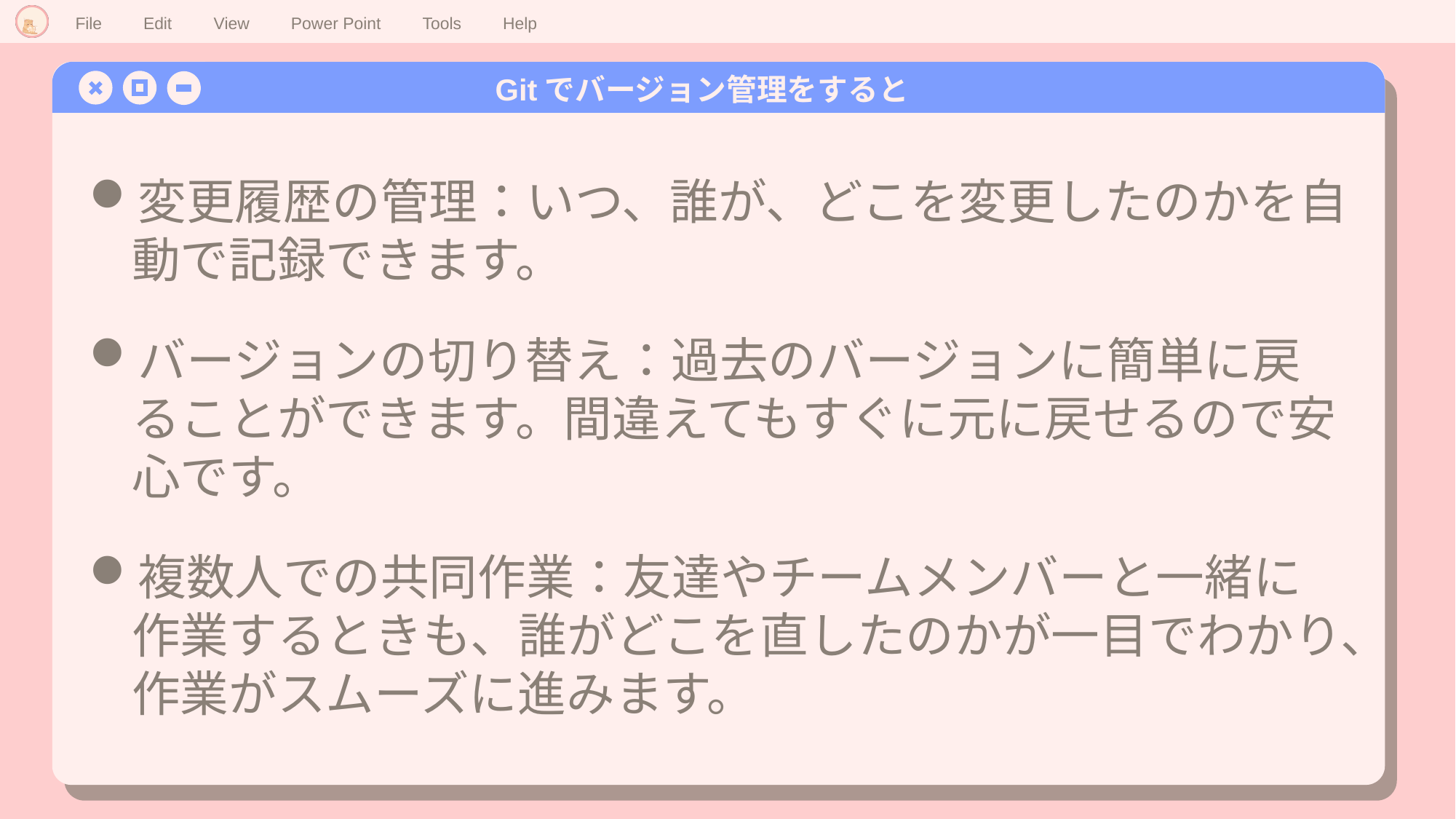

# Gitでバージョン管理をすると
変更履歴の管理：いつ、誰が、どこを変更したのかを自動で記録できます。
バージョンの切り替え：過去のバージョンに簡単に戻ることができます。間違えてもすぐに元に戻せるので安心です。
複数人での共同作業：友達やチームメンバーと一緒に作業するときも、誰がどこを直したのかが一目でわかり、作業がスムーズに進みます。